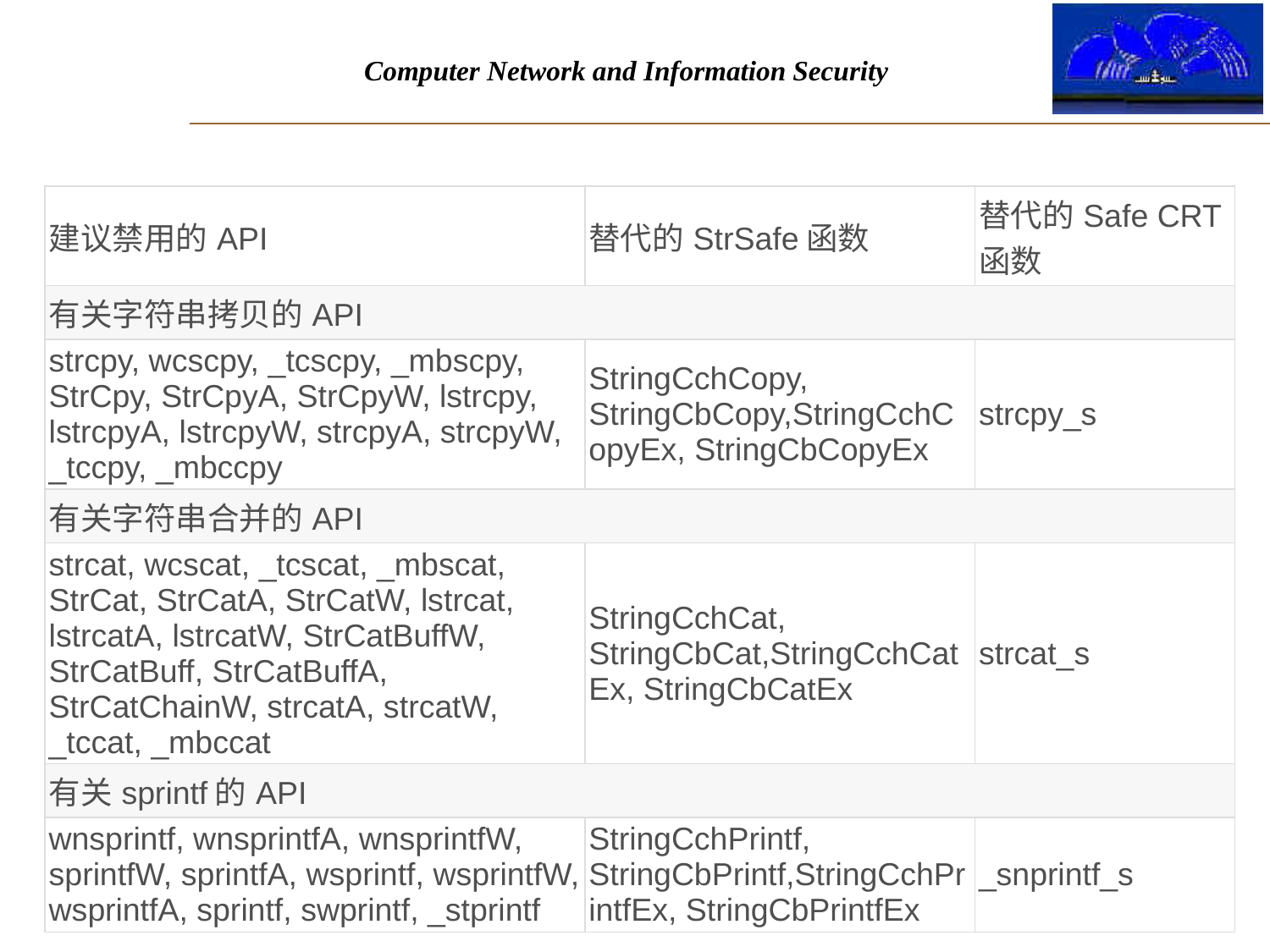

#
| 建议禁用的API | 替代的StrSafe函数 | 替代的Safe CRT函数 |
| --- | --- | --- |
| 有关字符串拷贝的API |  |  |
| strcpy, wcscpy, \_tcscpy, \_mbscpy, StrCpy, StrCpyA, StrCpyW, lstrcpy, lstrcpyA, lstrcpyW, strcpyA, strcpyW, \_tccpy, \_mbccpy | StringCchCopy, StringCbCopy,StringCchCopyEx, StringCbCopyEx | strcpy\_s |
| 有关字符串合并的API |  |  |
| strcat, wcscat, \_tcscat, \_mbscat, StrCat, StrCatA, StrCatW, lstrcat, lstrcatA, lstrcatW, StrCatBuffW, StrCatBuff, StrCatBuffA, StrCatChainW, strcatA, strcatW, \_tccat, \_mbccat | StringCchCat, StringCbCat,StringCchCatEx, StringCbCatEx | strcat\_s |
| 有关sprintf的API |  |  |
| wnsprintf, wnsprintfA, wnsprintfW, sprintfW, sprintfA, wsprintf, wsprintfW, wsprintfA, sprintf, swprintf, \_stprintf | StringCchPrintf, StringCbPrintf,StringCchPrintfEx, StringCbPrintfEx | \_snprintf\_s |